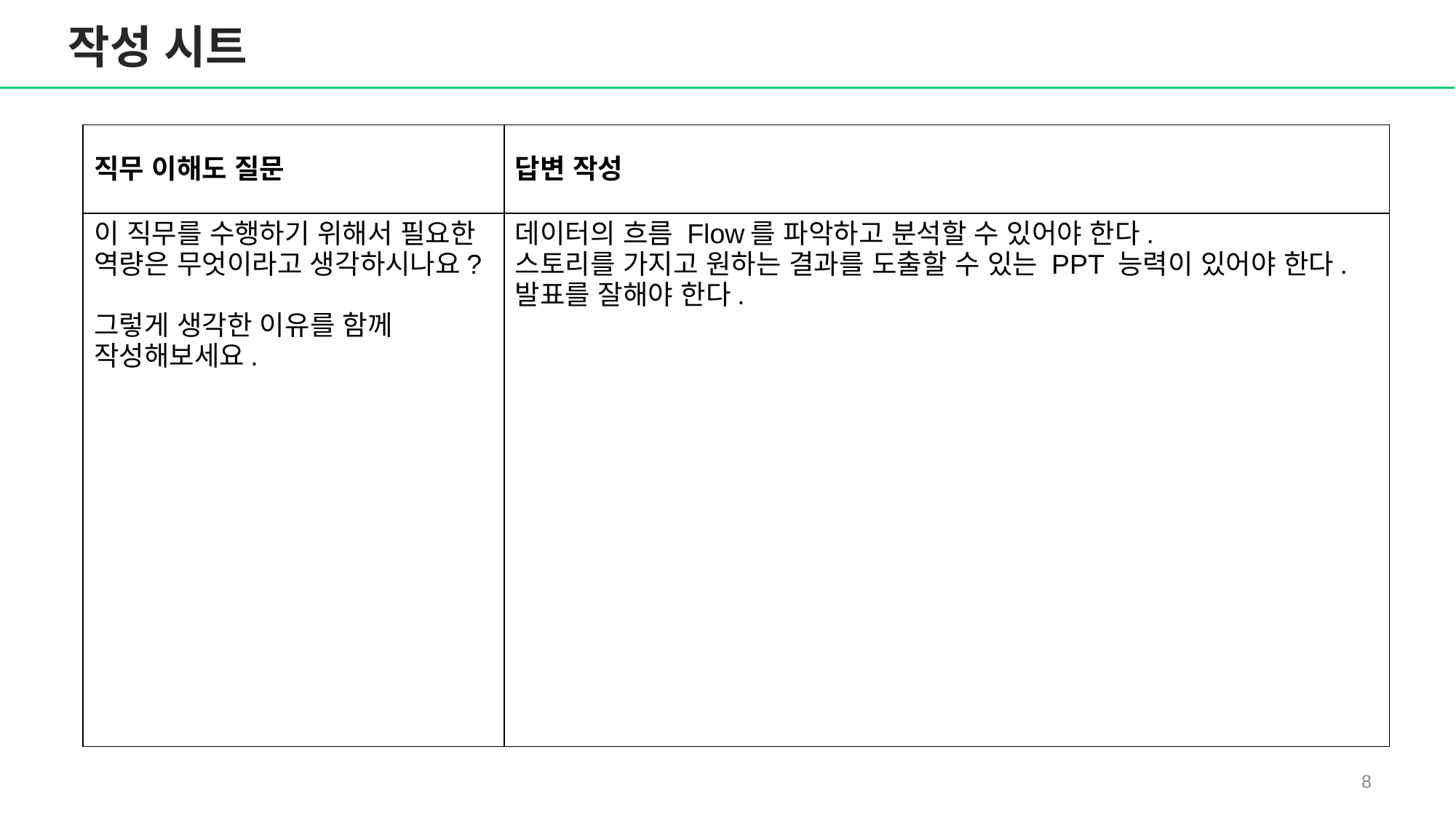

작성 시트
| 직무 이해도 질문 | 답변 작성 |
| --- | --- |
| 이 직무를 수행하기 위해서 필요한 역량은 무엇이라고 생각하시나요? 그렇게 생각한 이유를 함께 작성해보세요. | 데이터의 흐름 Flow를 파악하고 분석할 수 있어야 한다. 스토리를 가지고 원하는 결과를 도출할 수 있는 PPT 능력이 있어야 한다. 발표를 잘해야 한다. |
8